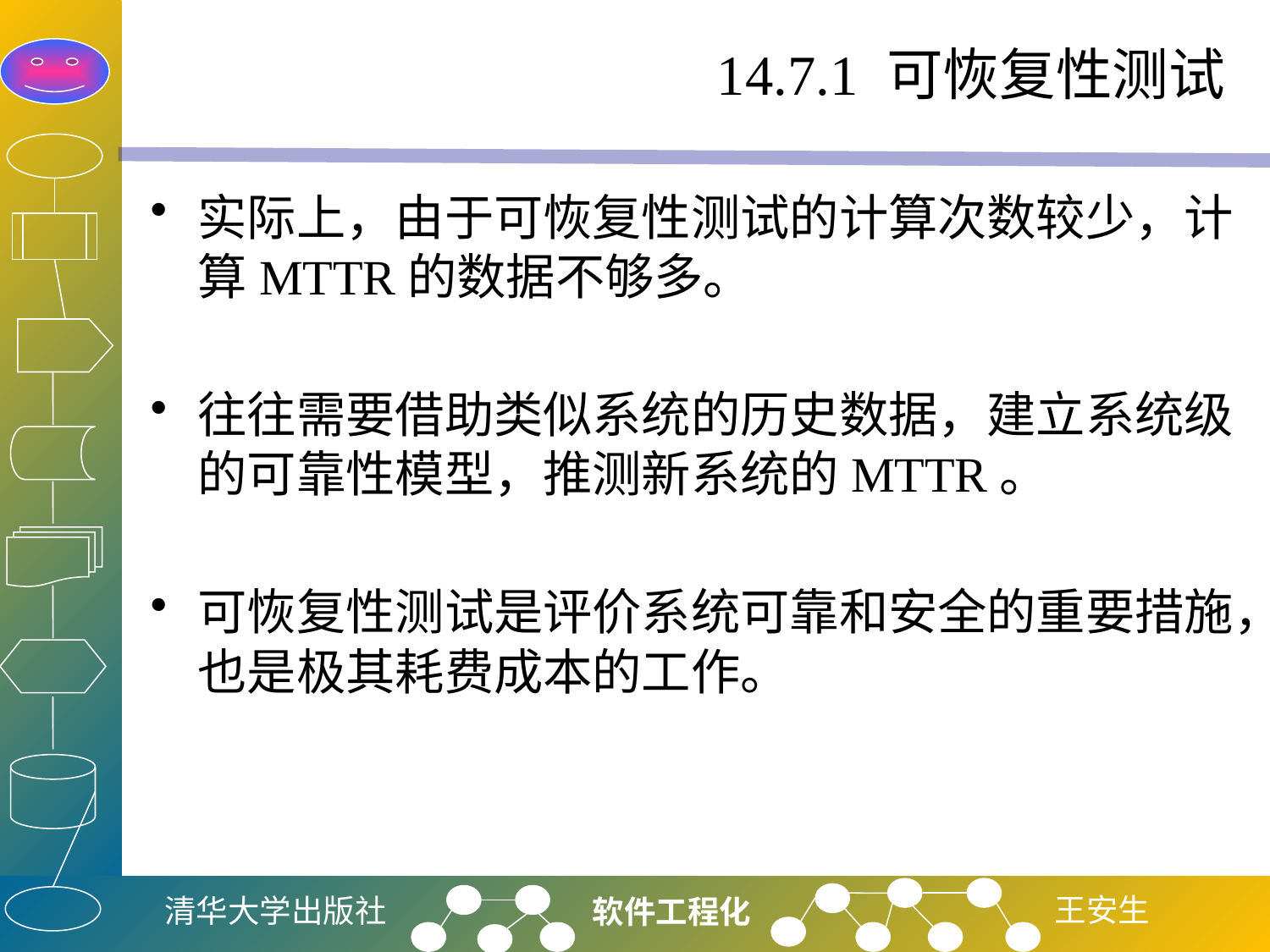

# 14.7.1 可恢复性测试
实际上，由于可恢复性测试的计算次数较少，计算MTTR的数据不够多。

往往需要借助类似系统的历史数据，建立系统级的可靠性模型，推测新系统的MTTR。

可恢复性测试是评价系统可靠和安全的重要措施，也是极其耗费成本的工作。